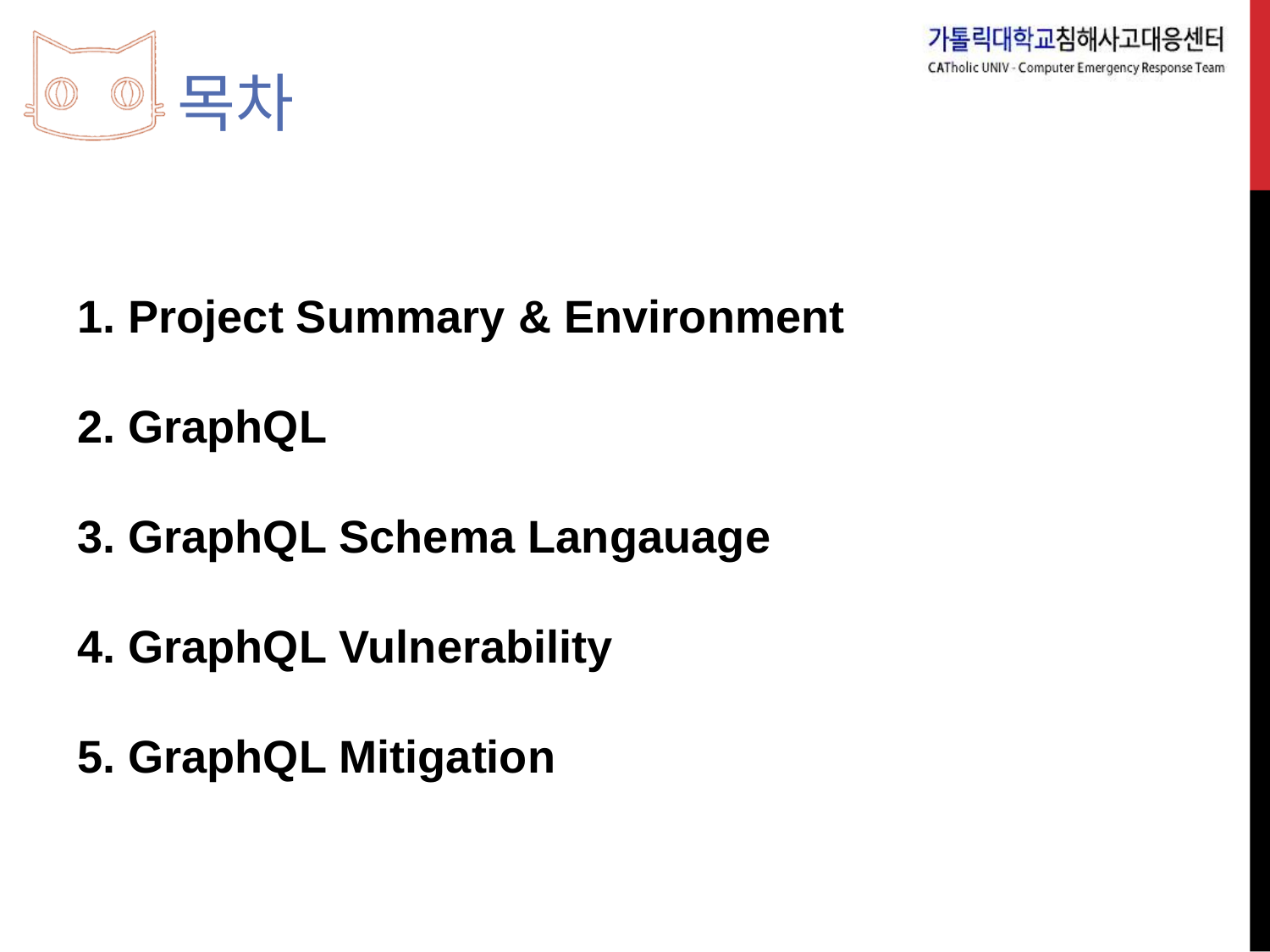

목차

 Project Summary & Environment

 GraphQL

 GraphQL Schema Langauage

 GraphQL Vulnerability

 GraphQL Mitigation